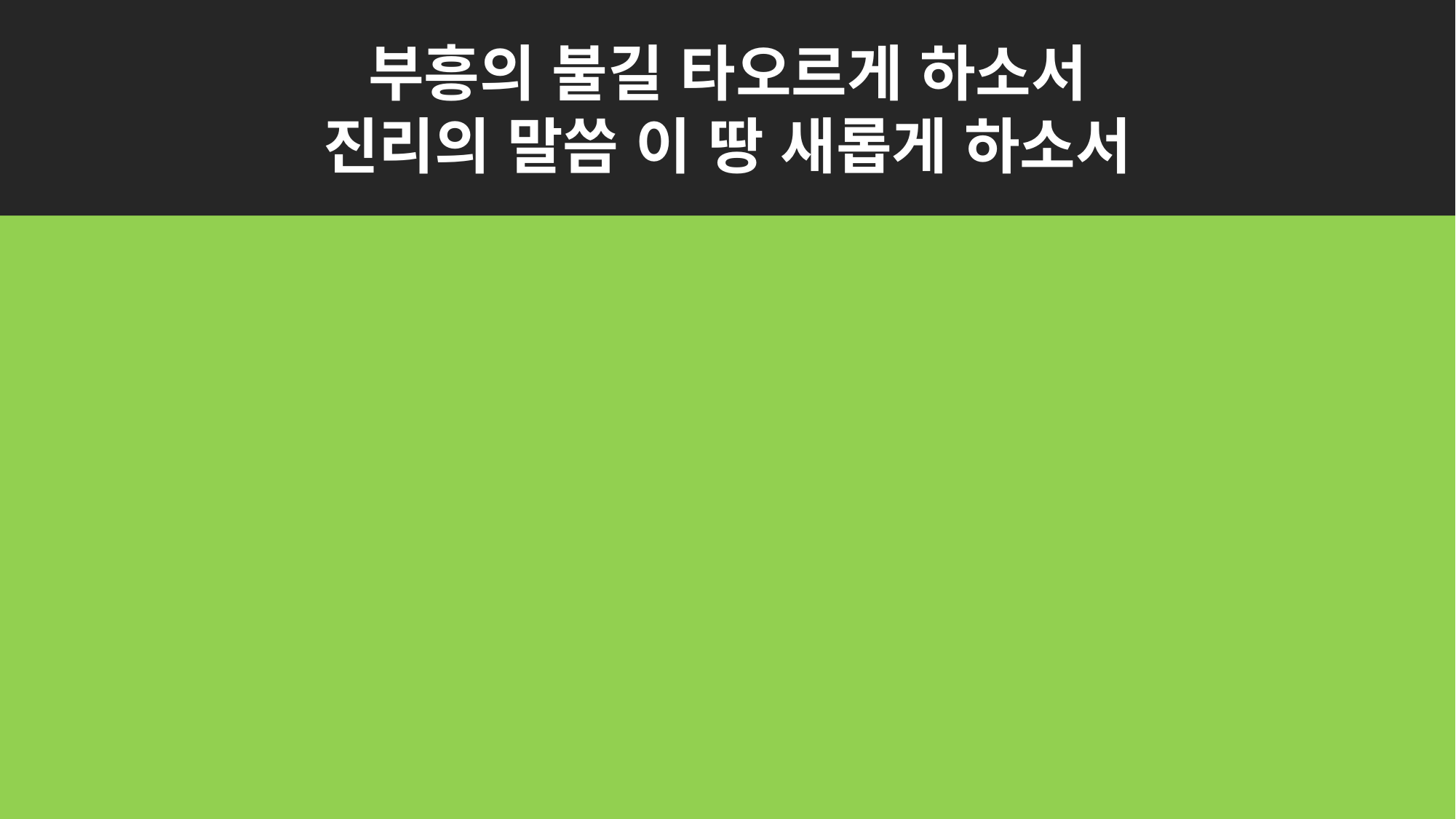

부흥의 불길 타오르게 하소서
진리의 말씀 이 땅 새롭게 하소서